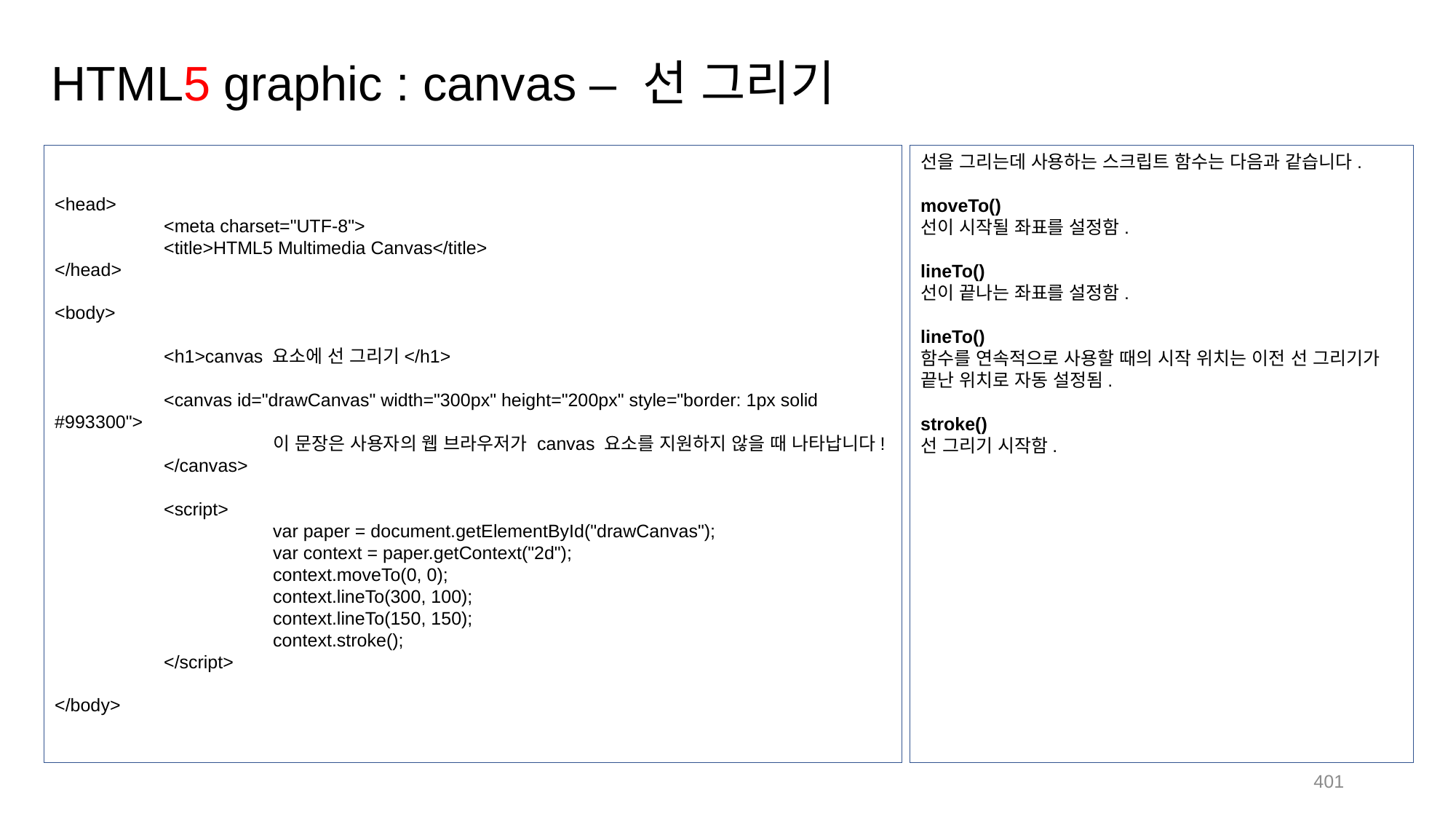

# HTML5 graphic : canvas – 선 그리기
<head>
	<meta charset="UTF-8">
	<title>HTML5 Multimedia Canvas</title>
</head>

<body>

	<h1>canvas 요소에 선 그리기</h1>

	<canvas id="drawCanvas" width="300px" height="200px" style="border: 1px solid #993300">
		이 문장은 사용자의 웹 브라우저가 canvas 요소를 지원하지 않을 때 나타납니다!
	</canvas>

	<script>
		var paper = document.getElementById("drawCanvas");
		var context = paper.getContext("2d");
		context.moveTo(0, 0);
		context.lineTo(300, 100);
		context.lineTo(150, 150);
		context.stroke();
	</script>

</body>
선을 그리는데 사용하는 스크립트 함수는 다음과 같습니다.

moveTo()
선이 시작될 좌표를 설정함.

lineTo()
선이 끝나는 좌표를 설정함.

lineTo()
함수를 연속적으로 사용할 때의 시작 위치는 이전 선 그리기가 끝난 위치로 자동 설정됨.

stroke()
선 그리기 시작함.
401